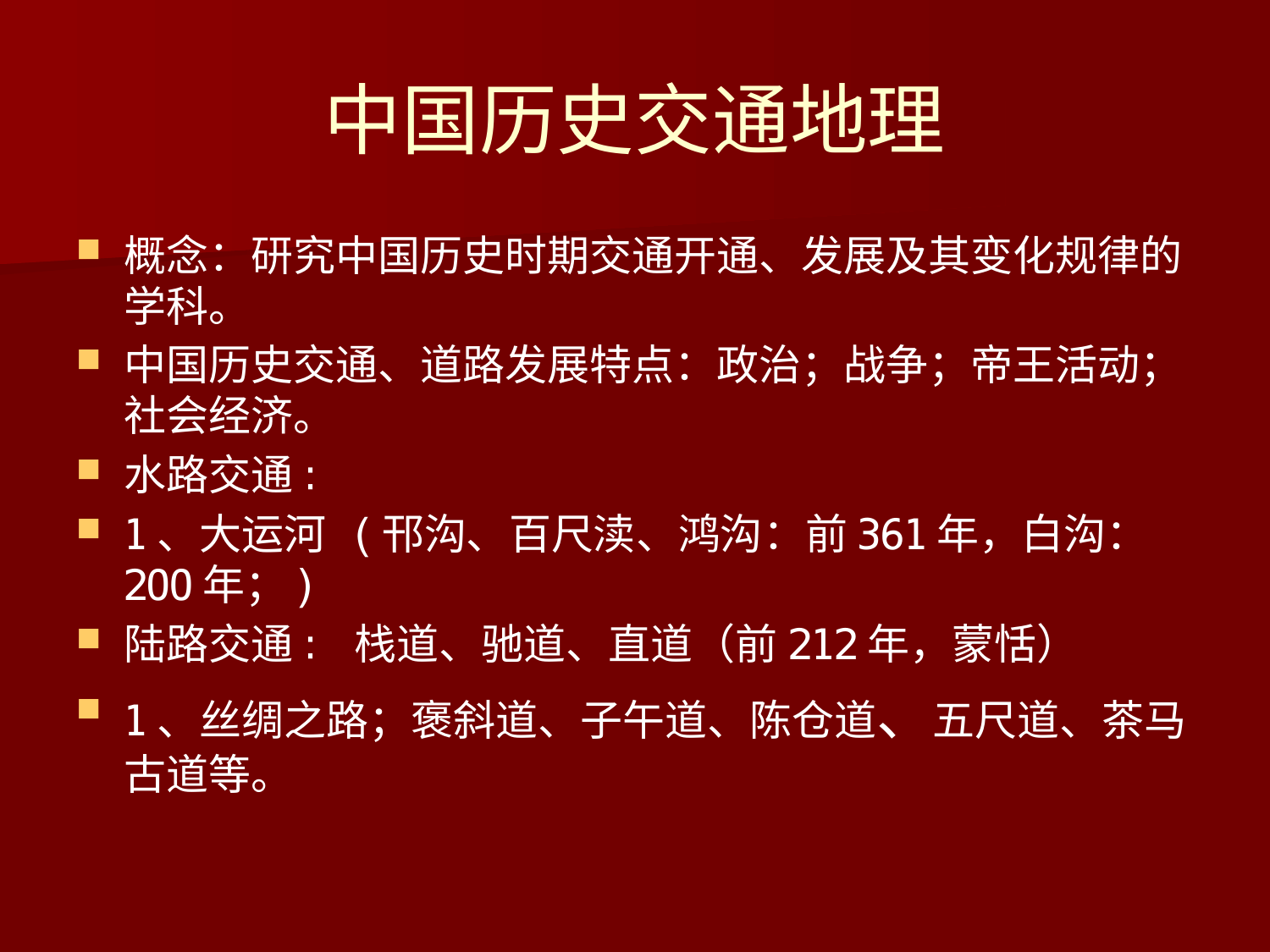

# 中国历史交通地理
概念：研究中国历史时期交通开通、发展及其变化规律的学科。
中国历史交通、道路发展特点：政治；战争；帝王活动；社会经济。
水路交通:
1、大运河  (邗沟、百尺渎、鸿沟：前361年，白沟：200年；)
陆路交通:  栈道、驰道、直道（前212年，蒙恬）
1、丝绸之路；褒斜道、子午道、陈仓道、五尺道、茶马古道等。